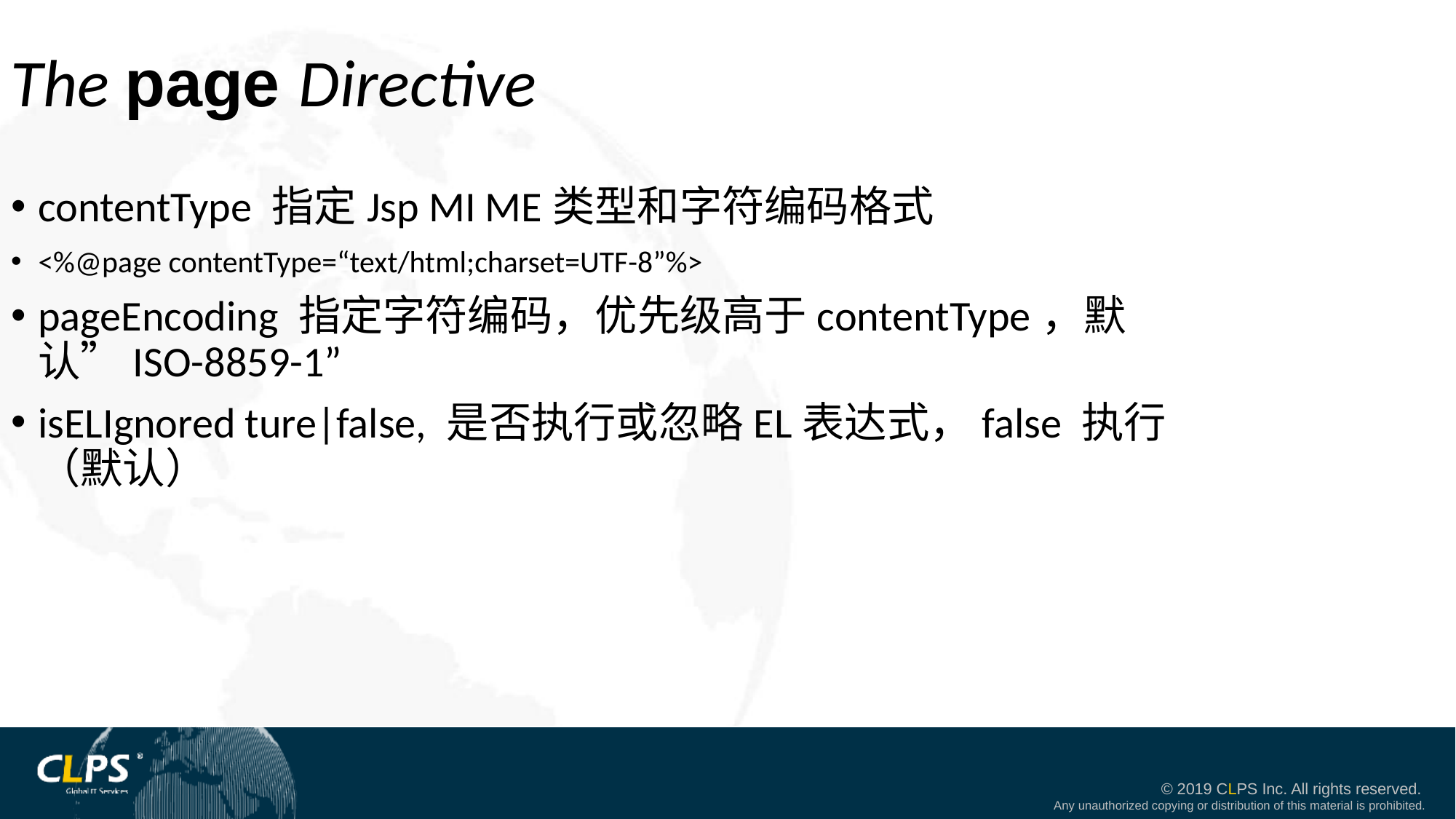

The page Directive
contentType 指定Jsp MI ME类型和字符编码格式
<%@page contentType=“text/html;charset=UTF-8”%>
pageEncoding 指定字符编码，优先级高于contentType，默认”ISO-8859-1”
isELIgnored ture|false, 是否执行或忽略EL表达式，false 执行（默认）